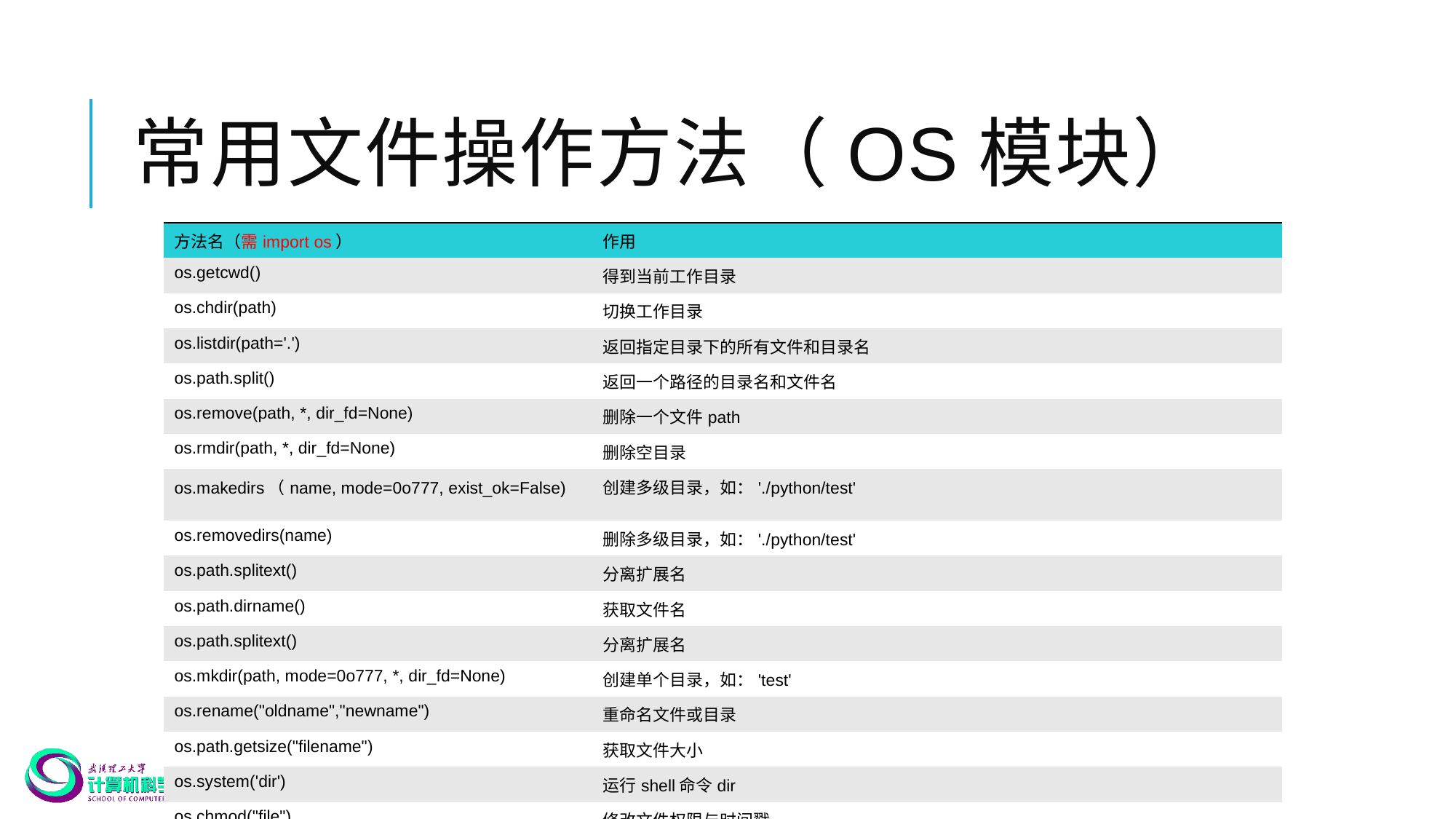

# 常用文件操作方法（os模块）
| 方法名（需import os） | 作用 |
| --- | --- |
| os.getcwd() | 得到当前工作目录 |
| os.chdir(path) | 切换工作目录 |
| os.listdir(path='.') | 返回指定目录下的所有文件和目录名 |
| os.path.split() | 返回一个路径的目录名和文件名 |
| os.remove(path, \*, dir\_fd=None) | 删除一个文件path |
| os.rmdir(path, \*, dir\_fd=None) | 删除空目录 |
| os.makedirs（name, mode=0o777, exist\_ok=False) | 创建多级目录，如：'./python/test' |
| os.removedirs(name) | 删除多级目录，如：'./python/test' |
| os.path.splitext() | 分离扩展名 |
| os.path.dirname() | 获取文件名 |
| os.path.splitext() | 分离扩展名 |
| os.mkdir(path, mode=0o777, \*, dir\_fd=None) | 创建单个目录，如：'test' |
| os.rename("oldname","newname") | 重命名文件或目录 |
| os.path.getsize("filename") | 获取文件大小 |
| os.system('dir') | 运行shell命令dir |
| os.chmod("file") | 修改文件权限与时间戳 |